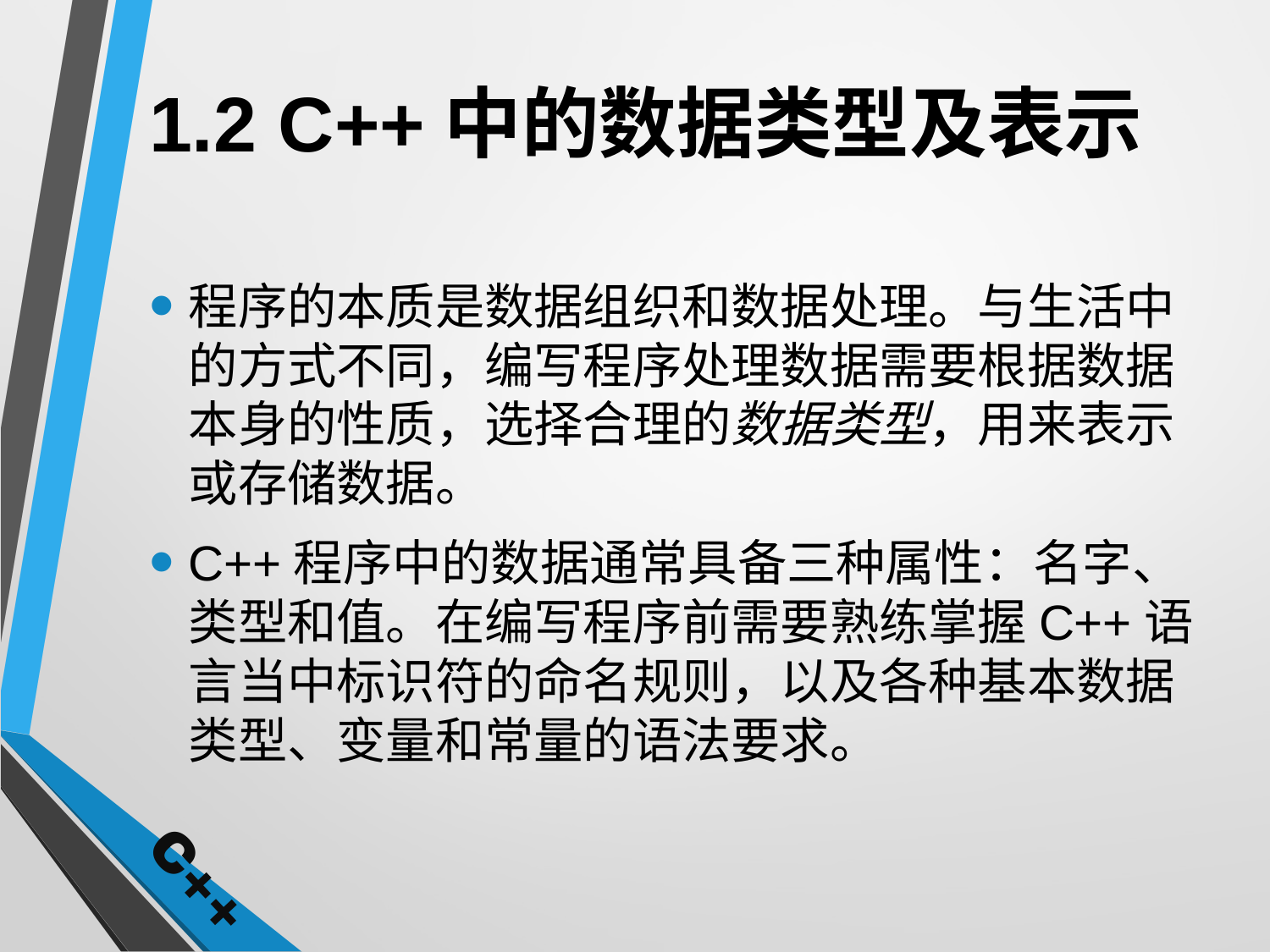

# 1.2 C++中的数据类型及表示
程序的本质是数据组织和数据处理。与生活中的方式不同，编写程序处理数据需要根据数据本身的性质，选择合理的数据类型，用来表示或存储数据。
C++程序中的数据通常具备三种属性：名字、类型和值。在编写程序前需要熟练掌握C++语言当中标识符的命名规则，以及各种基本数据类型、变量和常量的语法要求。